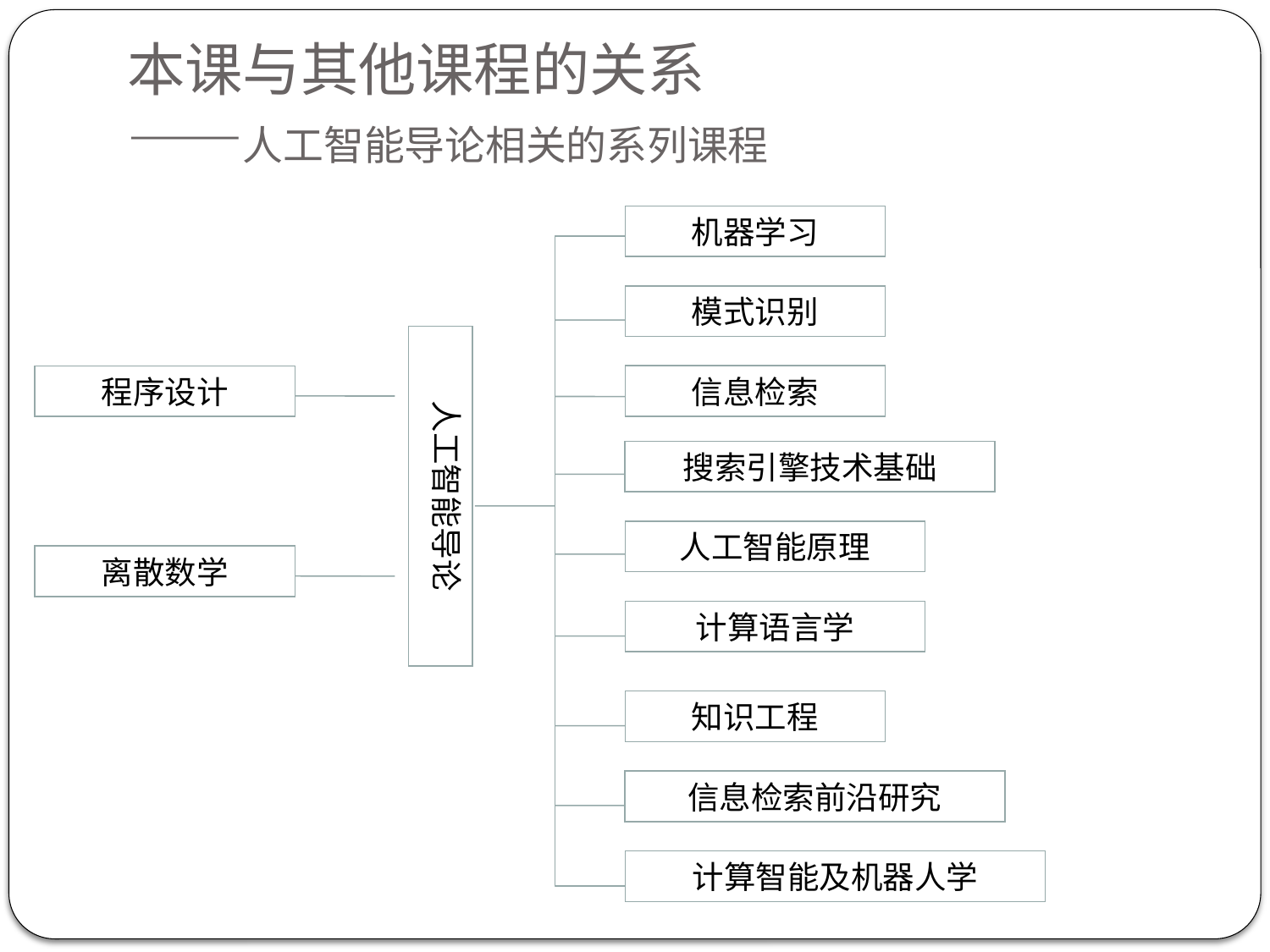

# 本课与其他课程的关系 ——人工智能导论相关的系列课程
机器学习

模式识别

人工智能导论
信息检索
程序设计

搜索引擎技术基础

人工智能原理
离散数学

计算语言学

知识工程

信息检索前沿研究

计算智能及机器人学
90